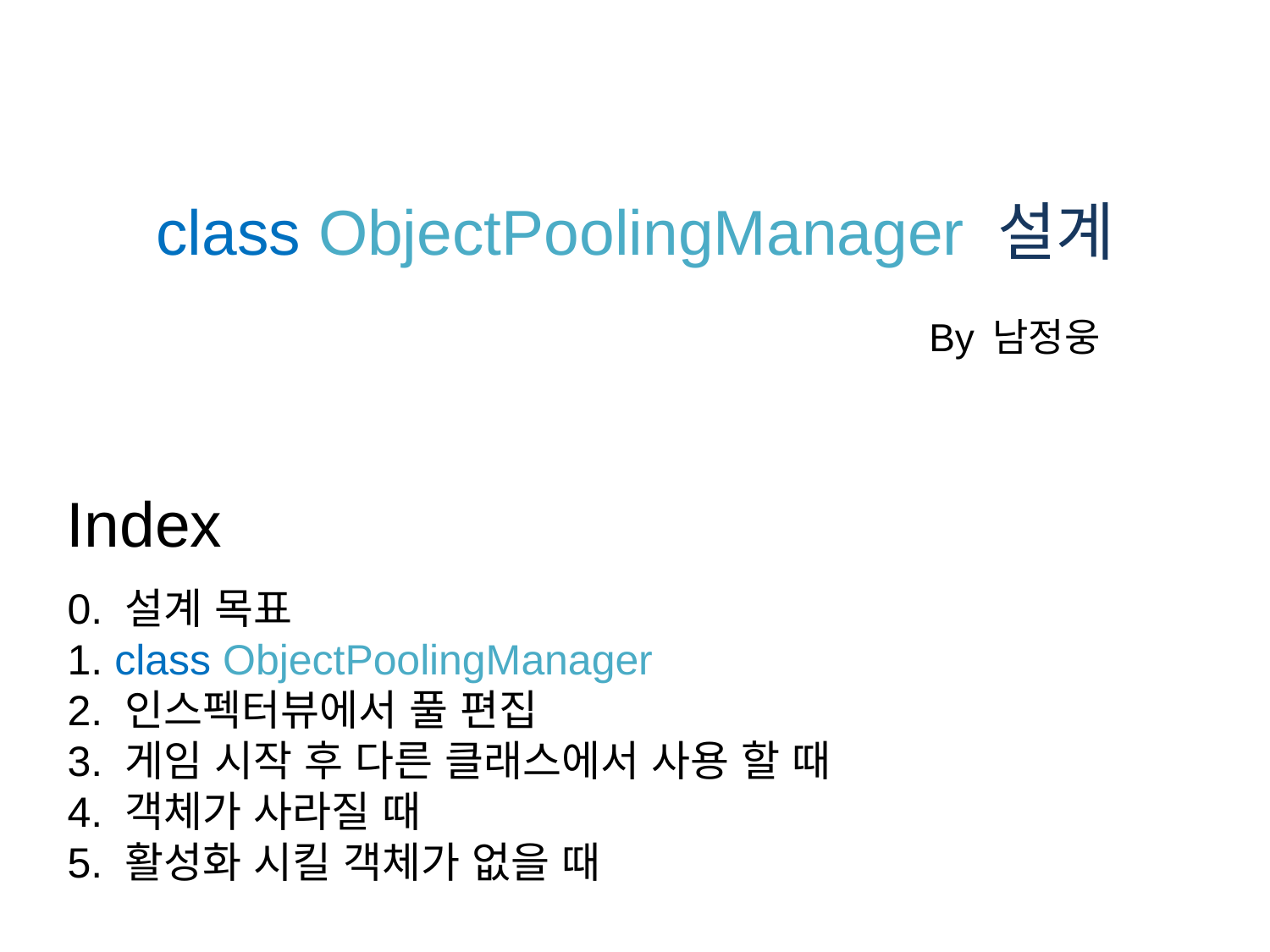

# class ObjectPoolingManager 설계
By 남정웅
Index
0. 설계 목표
1. class ObjectPoolingManager
2. 인스펙터뷰에서 풀 편집
3. 게임 시작 후 다른 클래스에서 사용 할 때
4. 객체가 사라질 때
5. 활성화 시킬 객체가 없을 때